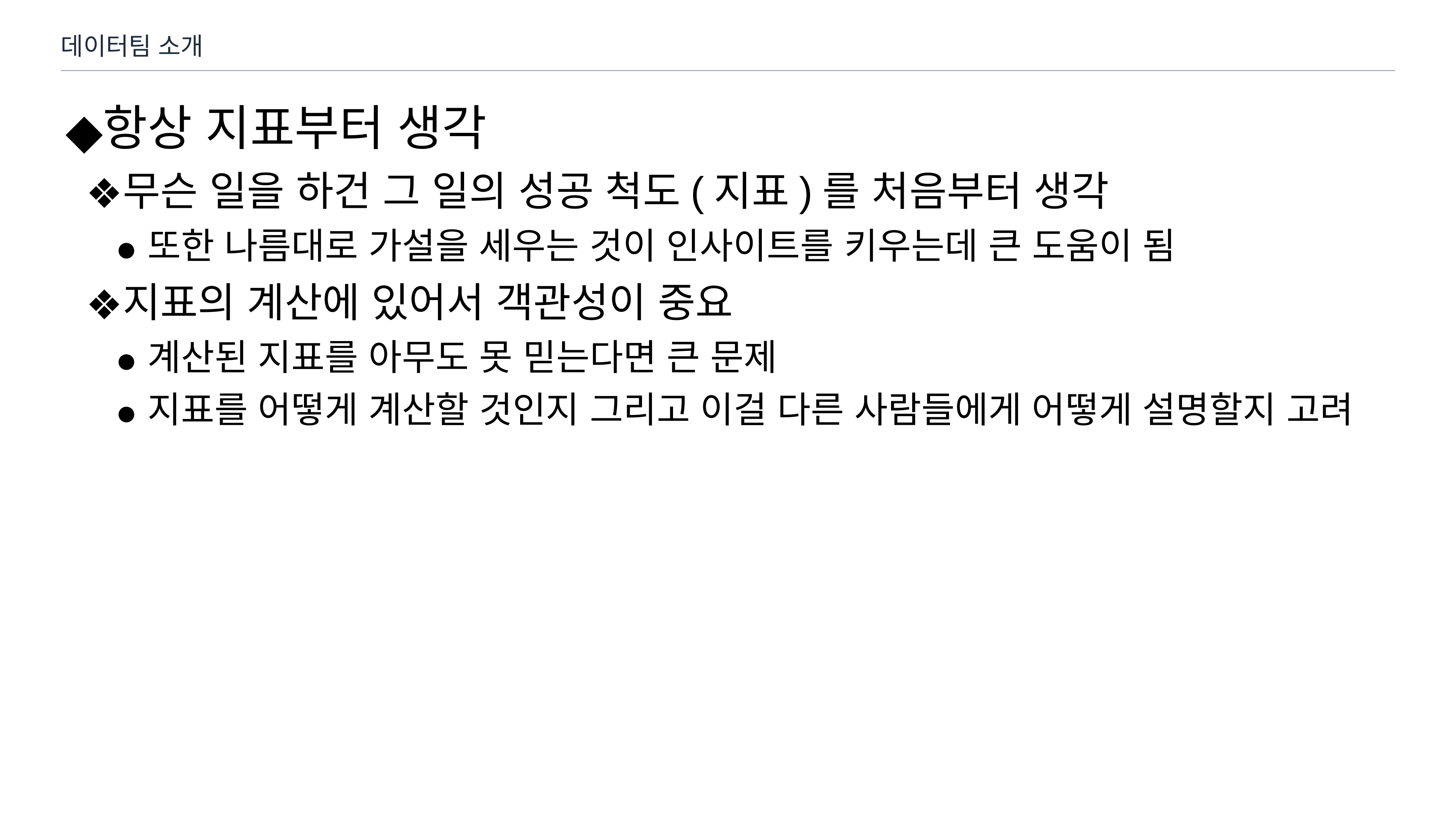

데이터팀 소개
항상 지표부터 생각
무슨 일을 하건 그 일의 성공 척도(지표)를 처음부터 생각
또한 나름대로 가설을 세우는 것이 인사이트를 키우는데 큰 도움이 됨
지표의 계산에 있어서 객관성이 중요
계산된 지표를 아무도 못 믿는다면 큰 문제
지표를 어떻게 계산할 것인지 그리고 이걸 다른 사람들에게 어떻게 설명할지 고려